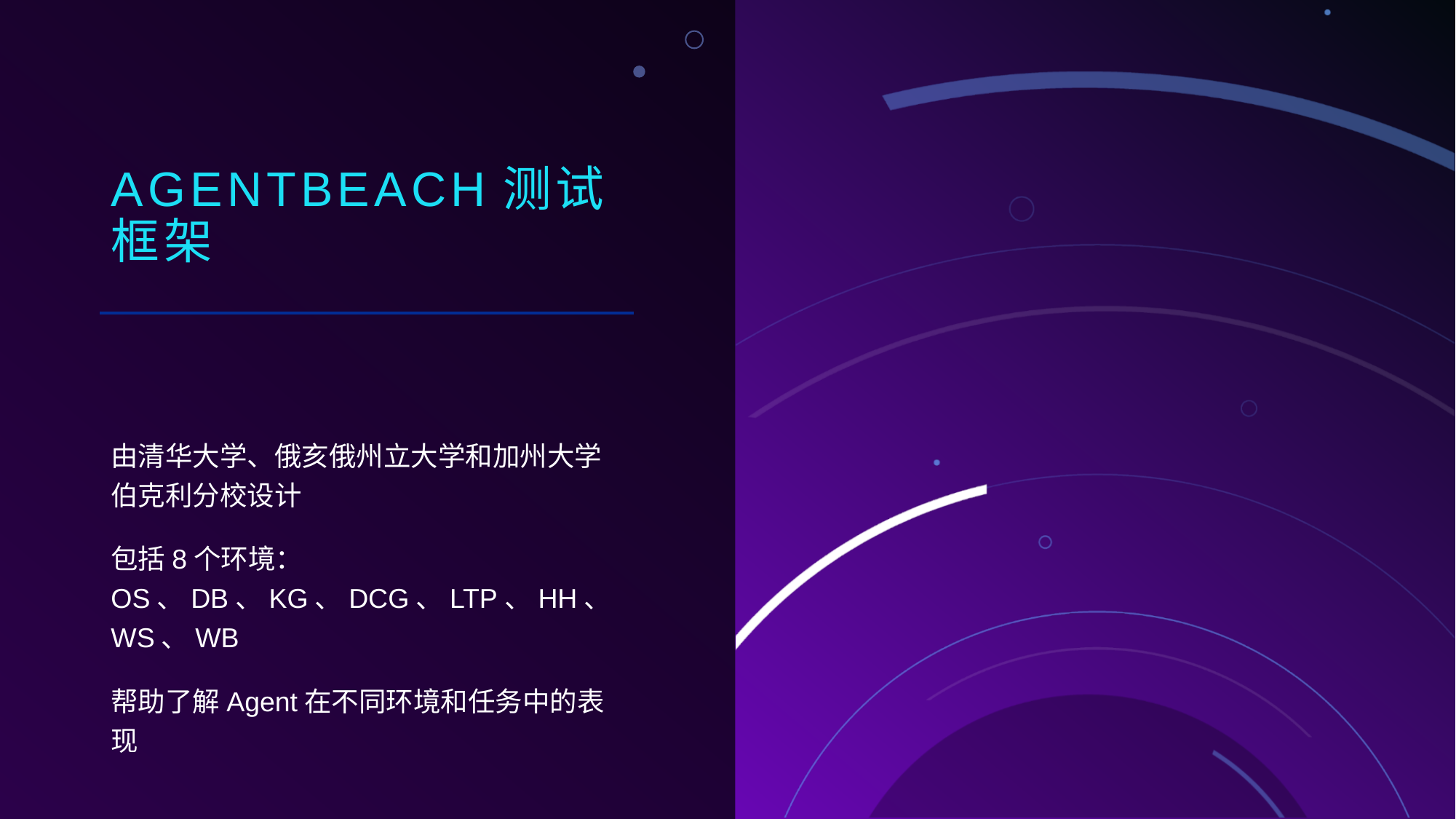

# AgentBeach测试框架

由清华大学、俄亥俄州立大学和加州大学伯克利分校设计
包括8个环境：OS、DB、KG、DCG、LTP、HH、WS、WB
帮助了解Agent在不同环境和任务中的表现